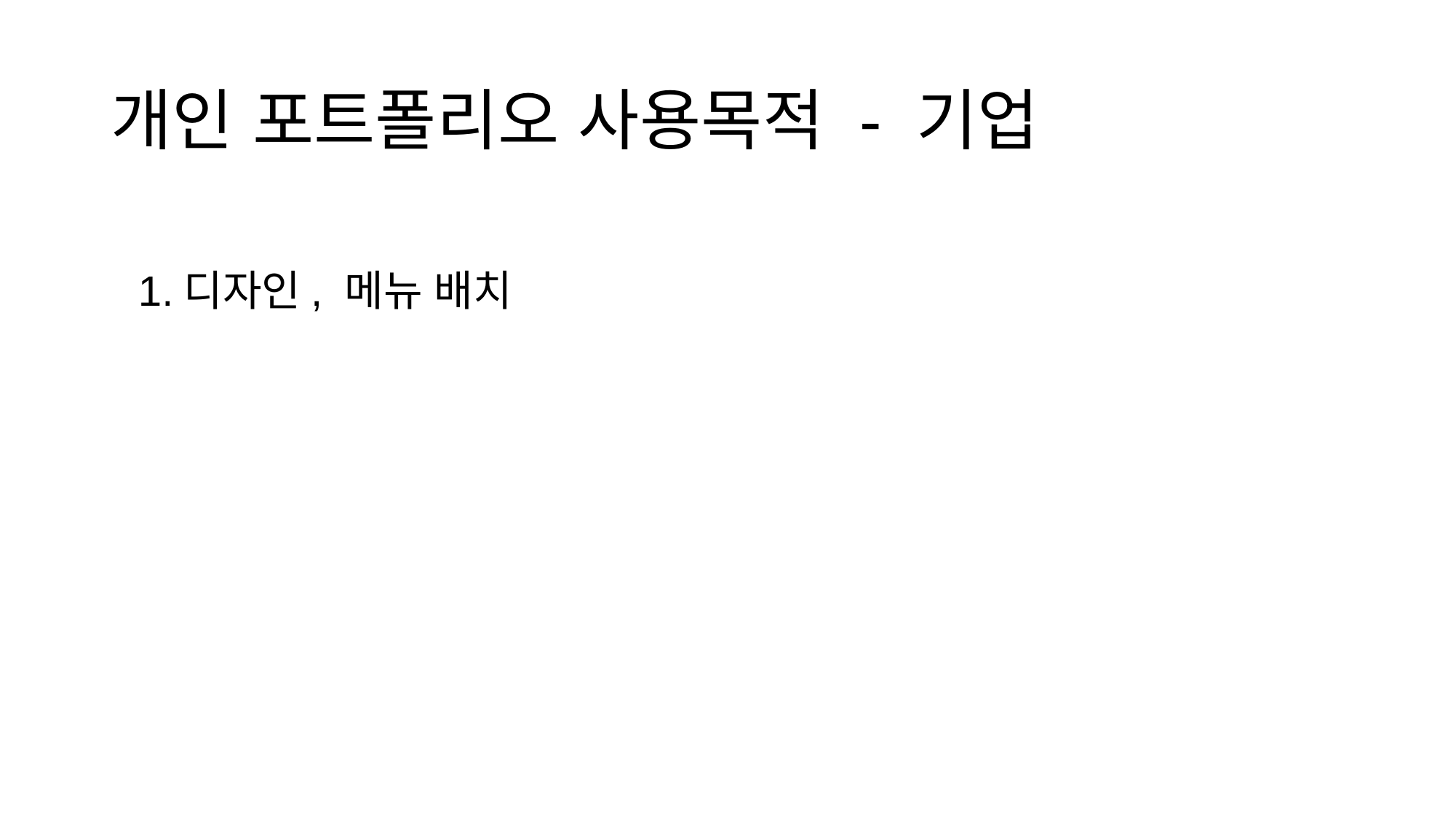

# 개인 포트폴리오 사용목적 - 기업
1.디자인, 메뉴 배치